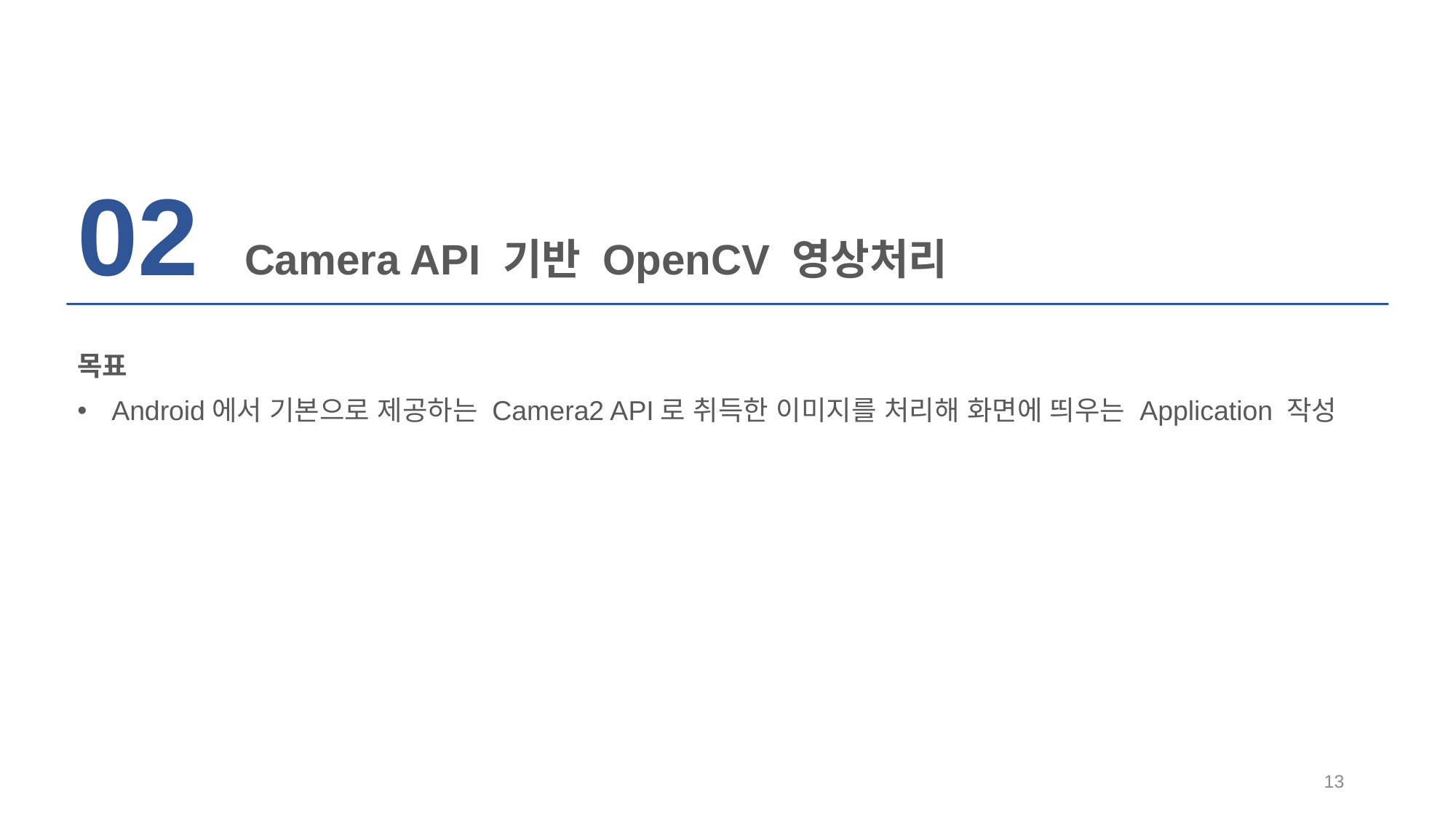

02
Camera API 기반 OpenCV 영상처리
목표
Android에서 기본으로 제공하는 Camera2 API로 취득한 이미지를 처리해 화면에 띄우는 Application 작성

13